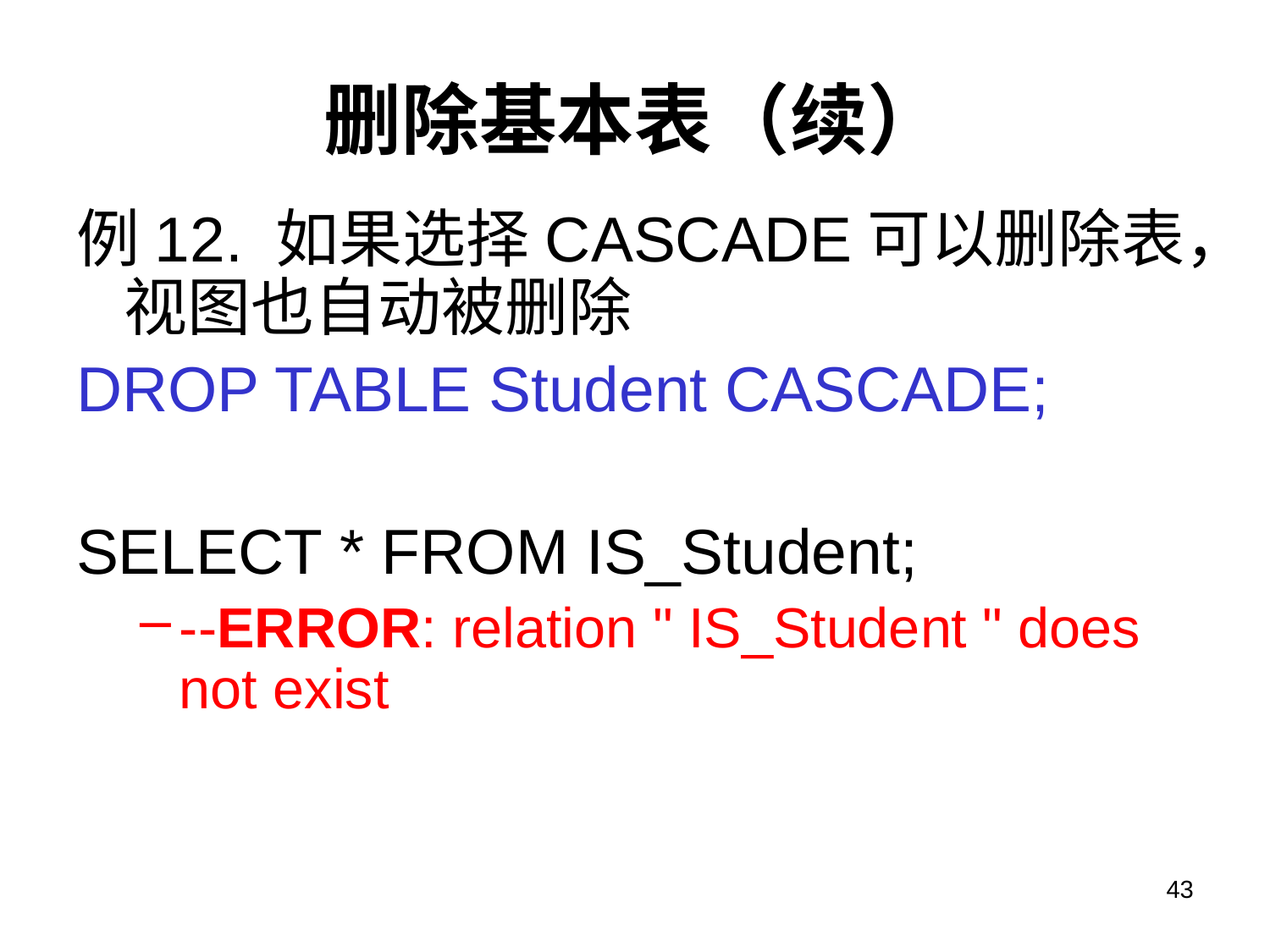

# 删除基本表（续）
例12. 如果选择CASCADE可以删除表，视图也自动被删除
DROP TABLE Student CASCADE;

SELECT * FROM IS_Student;
--ERROR: relation " IS_Student " does not exist

43